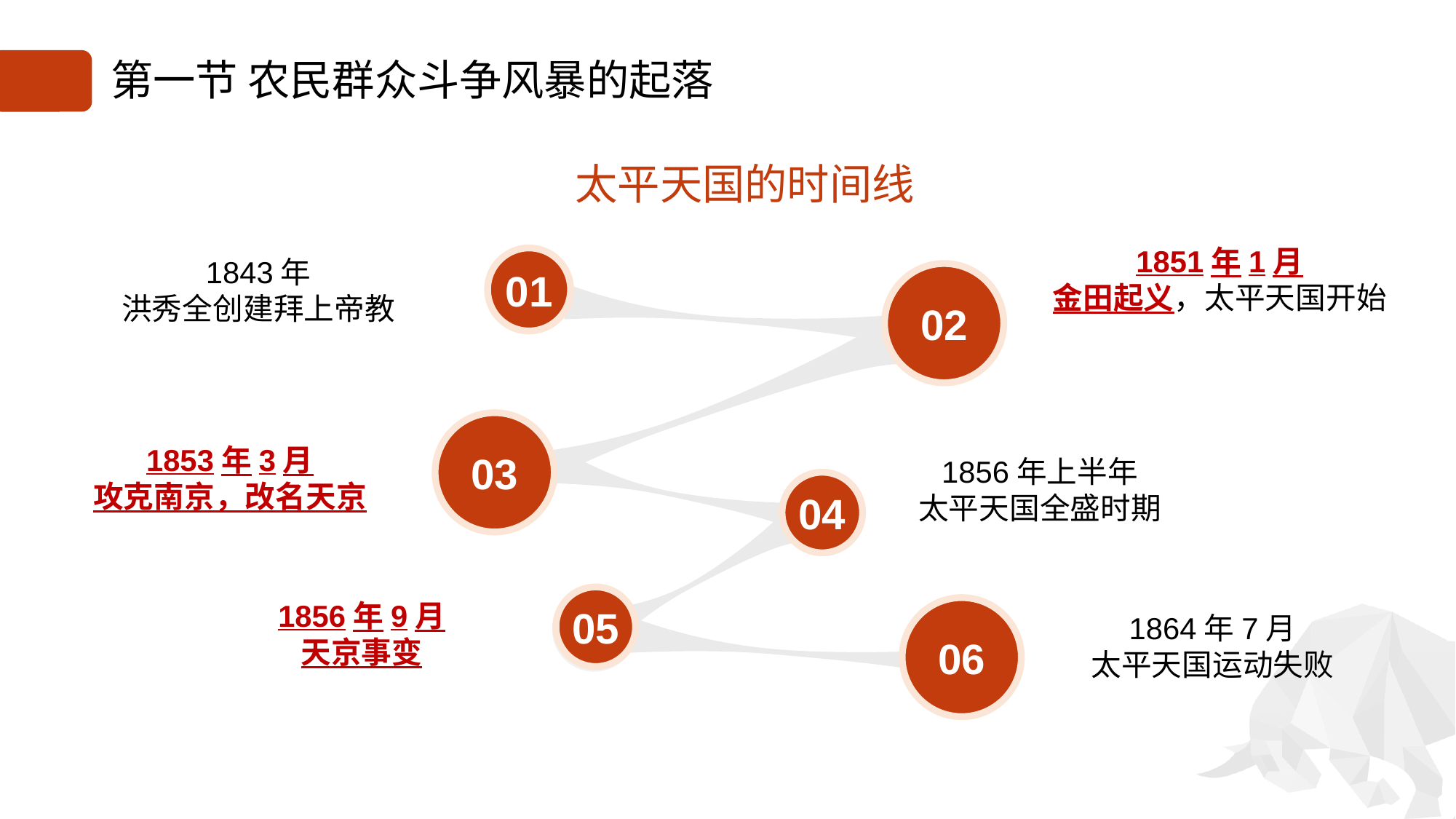

# 第一节 农民群众斗争风暴的起落
太平天国的时间线
1843年
洪秀全创建拜上帝教
01
1851年1月
金田起义，太平天国开始
02

03
1856年上半年
太平天国全盛时期
1853年3月
攻克南京，改名天京
04

05

06
1856年9月
天京事变
1864年7月
太平天国运动失败